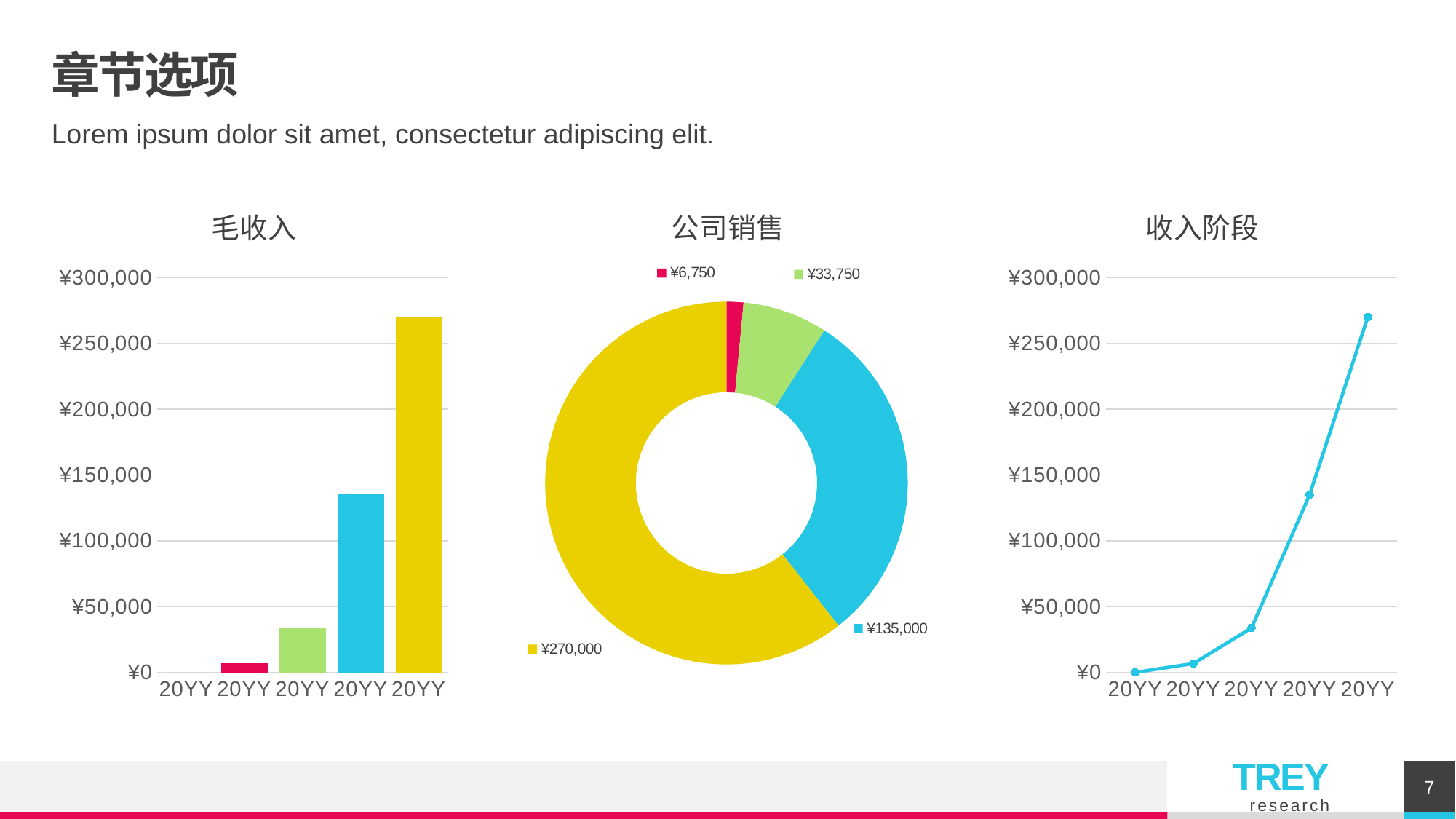

# 章节选项
Lorem ipsum dolor sit amet, consectetur adipiscing elit.

### Chart: 毛收入

| Category | 系列 1 |
|---|---|
| 20YY | 0.0 |
| 20YY | 6750.0 |
| 20YY | 33750.0 |
| 20YY | 135000.0 |
| 20YY | 270000.0 |

### Chart: 公司销售

| Category | 系列 1 |
|---|---|
| 20YY | 0.0 |
| 20YY | 6750.0 |
| 20YY | 33750.0 |
| 20YY | 135000.0 |
| 20YY | 270000.0 |

### Chart: 收入阶段

| Category | 系列 1 |
|---|---|
| 20YY | 0.0 |
| 20YY | 6750.0 |
| 20YY | 33750.0 |
| 20YY | 135000.0 |
| 20YY | 270000.0 |
7